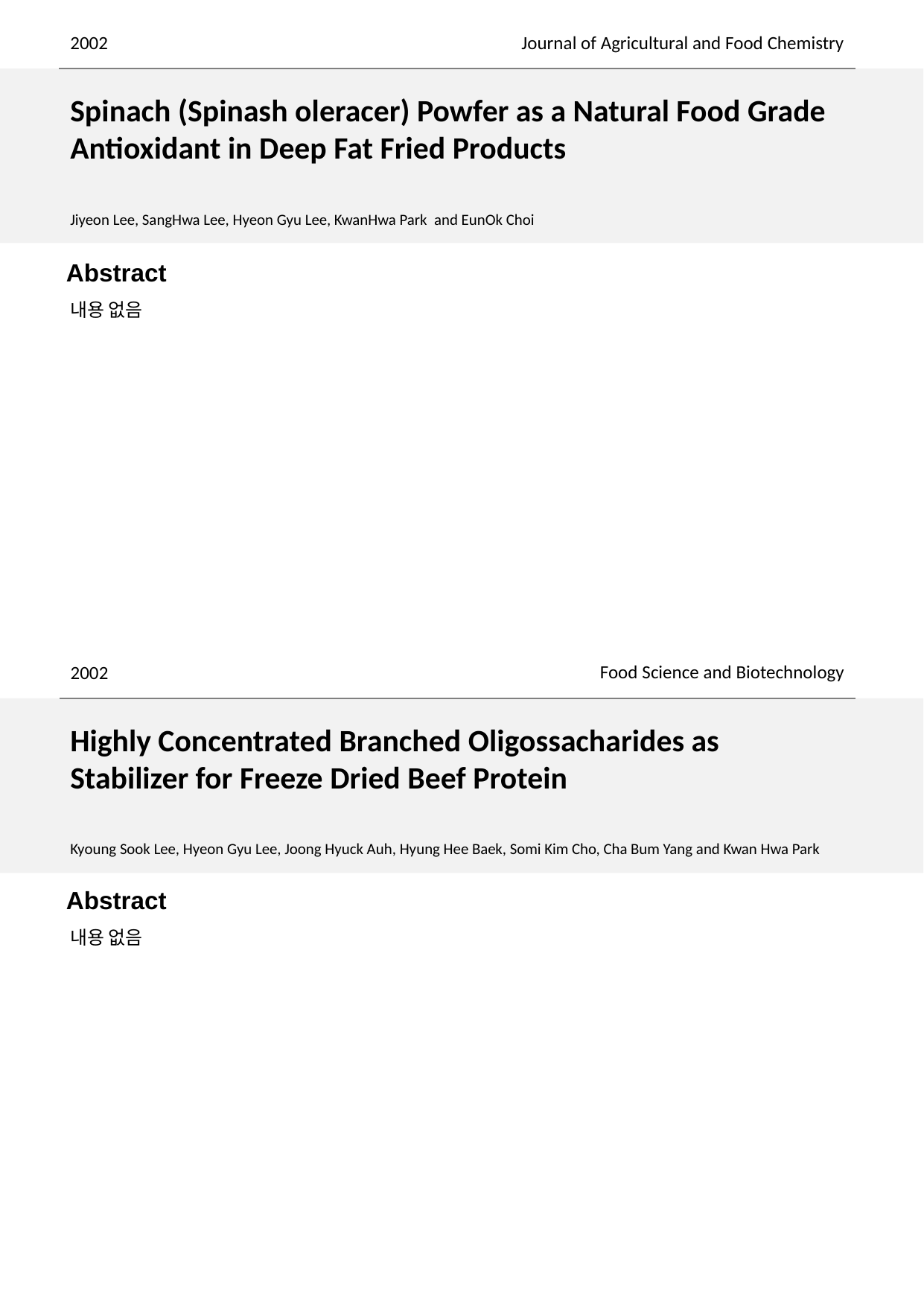

2002
Journal of Agricultural and Food Chemistry
Spinach (Spinash oleracer) Powfer as a Natural Food Grade Antioxidant in Deep Fat Fried Products
Jiyeon Lee, SangHwa Lee, Hyeon Gyu Lee, KwanHwa Park  and EunOk Choi
내용 없음
Food Science and Biotechnology
2002
Highly Concentrated Branched Oligossacharides as Stabilizer for Freeze Dried Beef Protein
Kyoung Sook Lee, Hyeon Gyu Lee, Joong Hyuck Auh, Hyung Hee Baek, Somi Kim Cho, Cha Bum Yang and Kwan Hwa Park
내용 없음